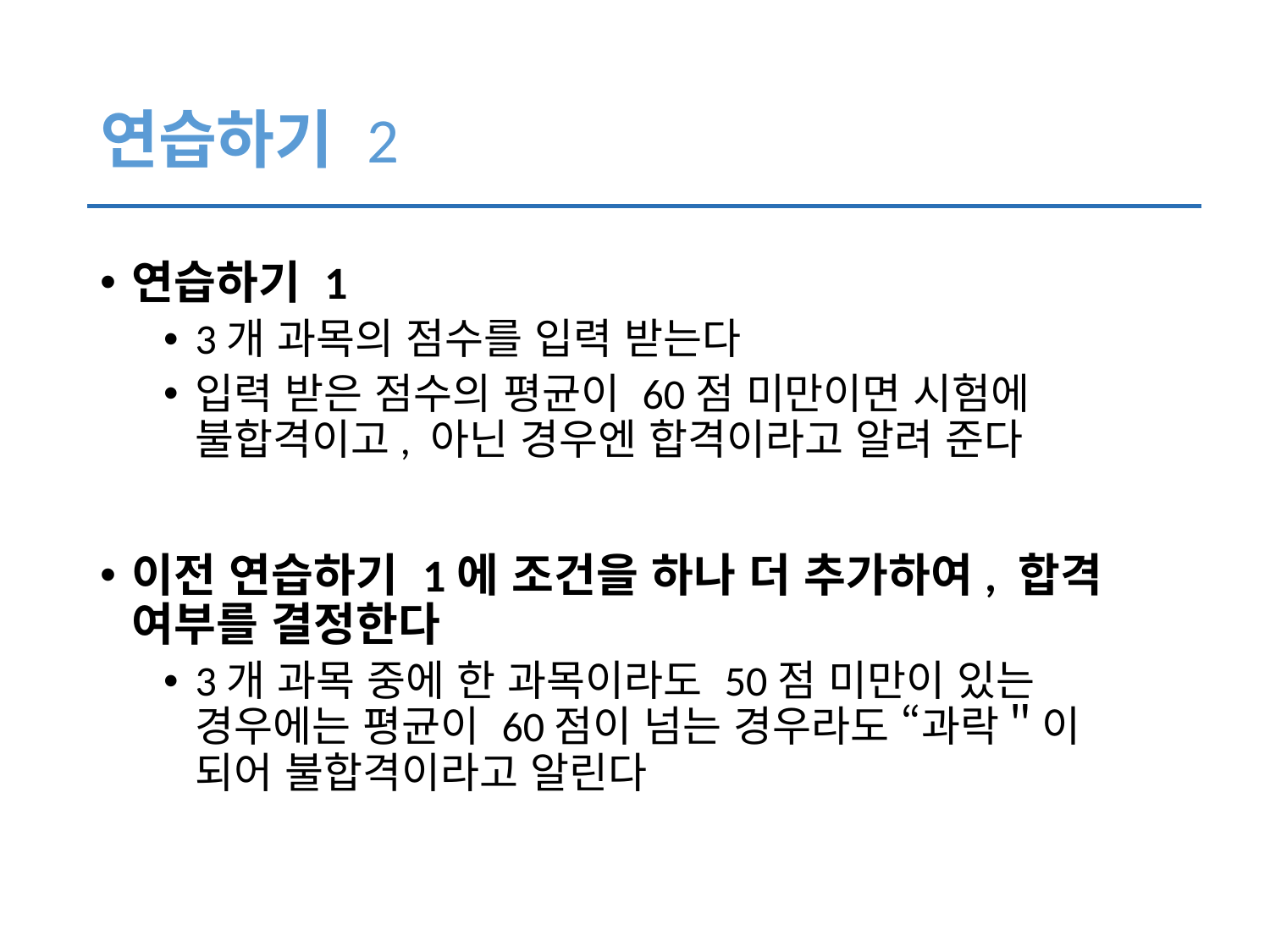

# 연습하기 2
연습하기 1
3개 과목의 점수를 입력 받는다
입력 받은 점수의 평균이 60점 미만이면 시험에 불합격이고, 아닌 경우엔 합격이라고 알려 준다

이전 연습하기 1에 조건을 하나 더 추가하여, 합격 여부를 결정한다
3개 과목 중에 한 과목이라도 50점 미만이 있는 경우에는 평균이 60점이 넘는 경우라도 “과락＂이 되어 불합격이라고 알린다